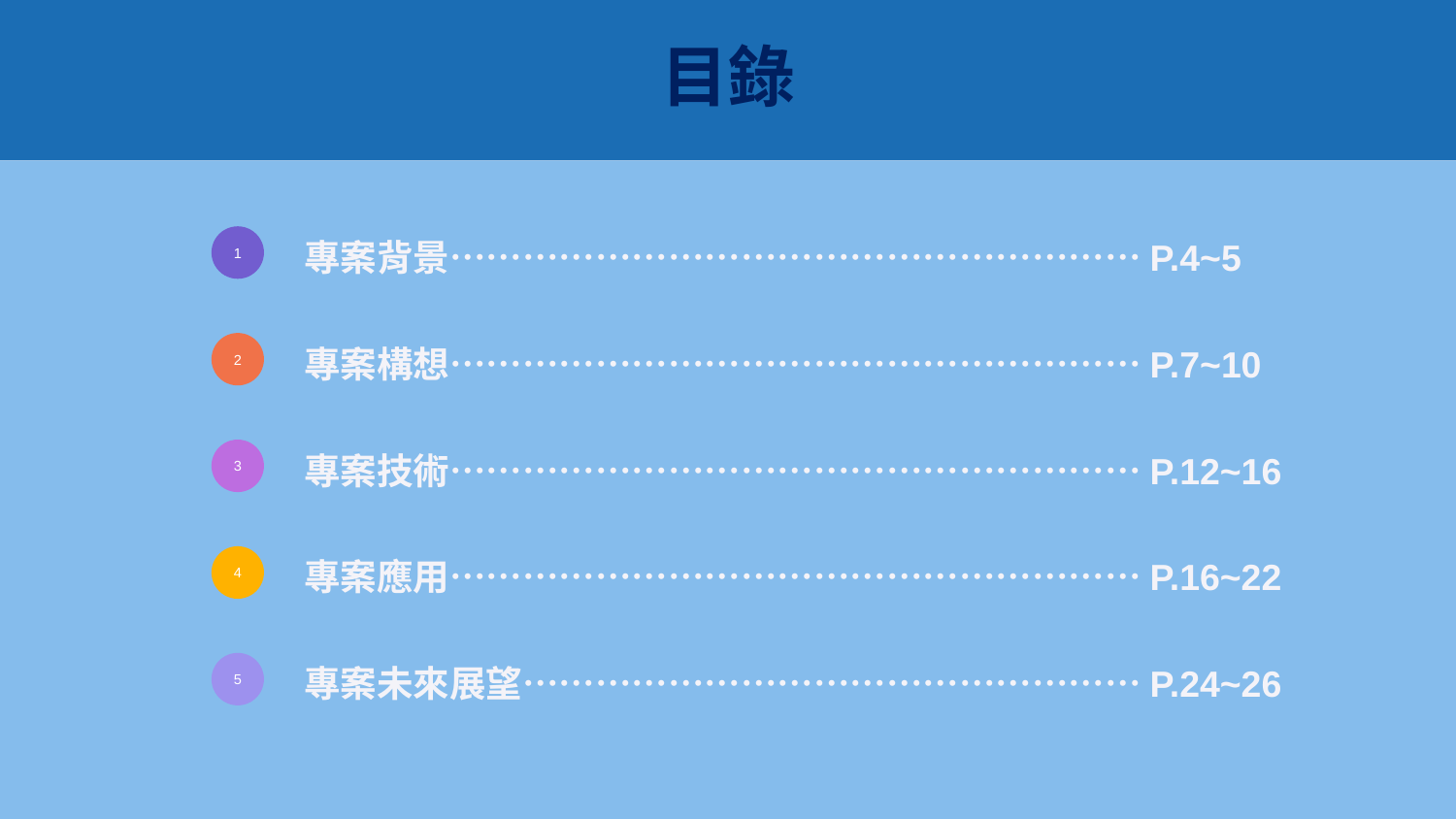

# 目錄
專案背景…………………………………………………P.4~5
專案構想…………………………………………………P.7~10
專案技術…………………………………………………P.12~16
專案應用…………………………………………………P.16~22
專案未來展望……………………………………………P.24~26